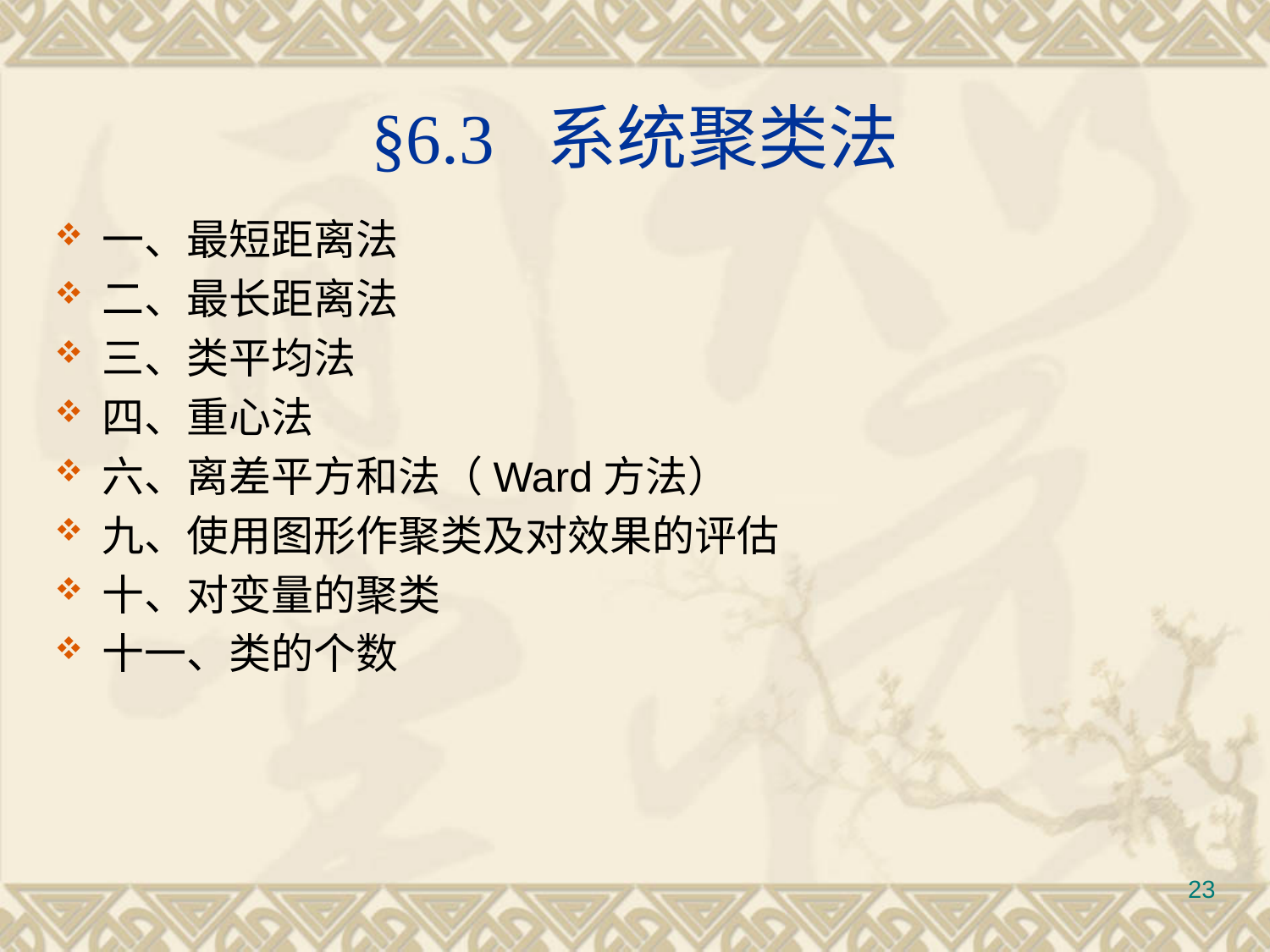

# §6.3  系统聚类法
一、最短距离法
二、最长距离法
三、类平均法
四、重心法
六、离差平方和法（Ward方法）
九、使用图形作聚类及对效果的评估
十、对变量的聚类
十一、类的个数
23